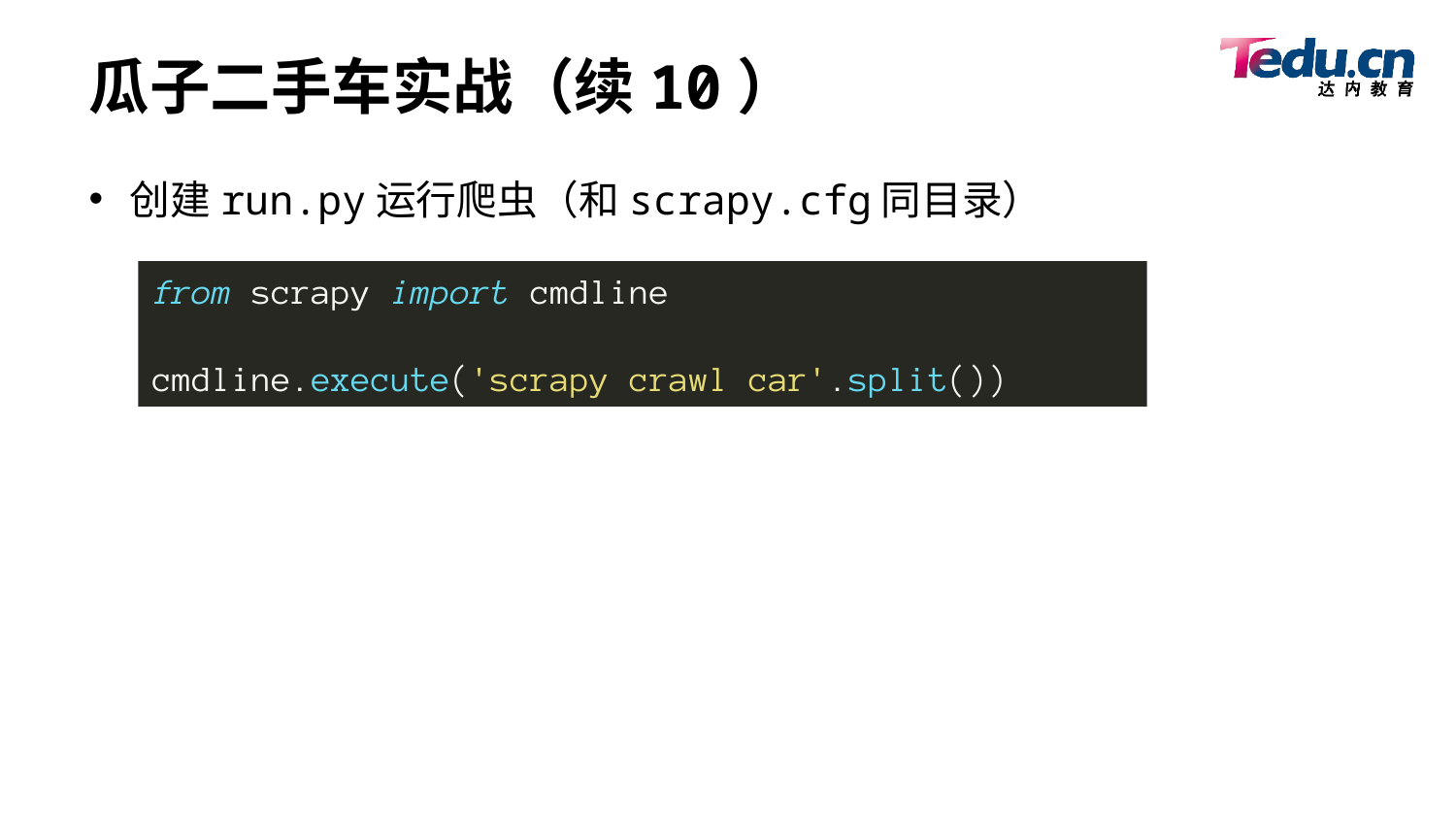

# 瓜子二手车实战（续10）
创建run.py运行爬虫（和scrapy.cfg同目录）
from scrapy import cmdline
cmdline.execute('scrapy crawl car'.split())